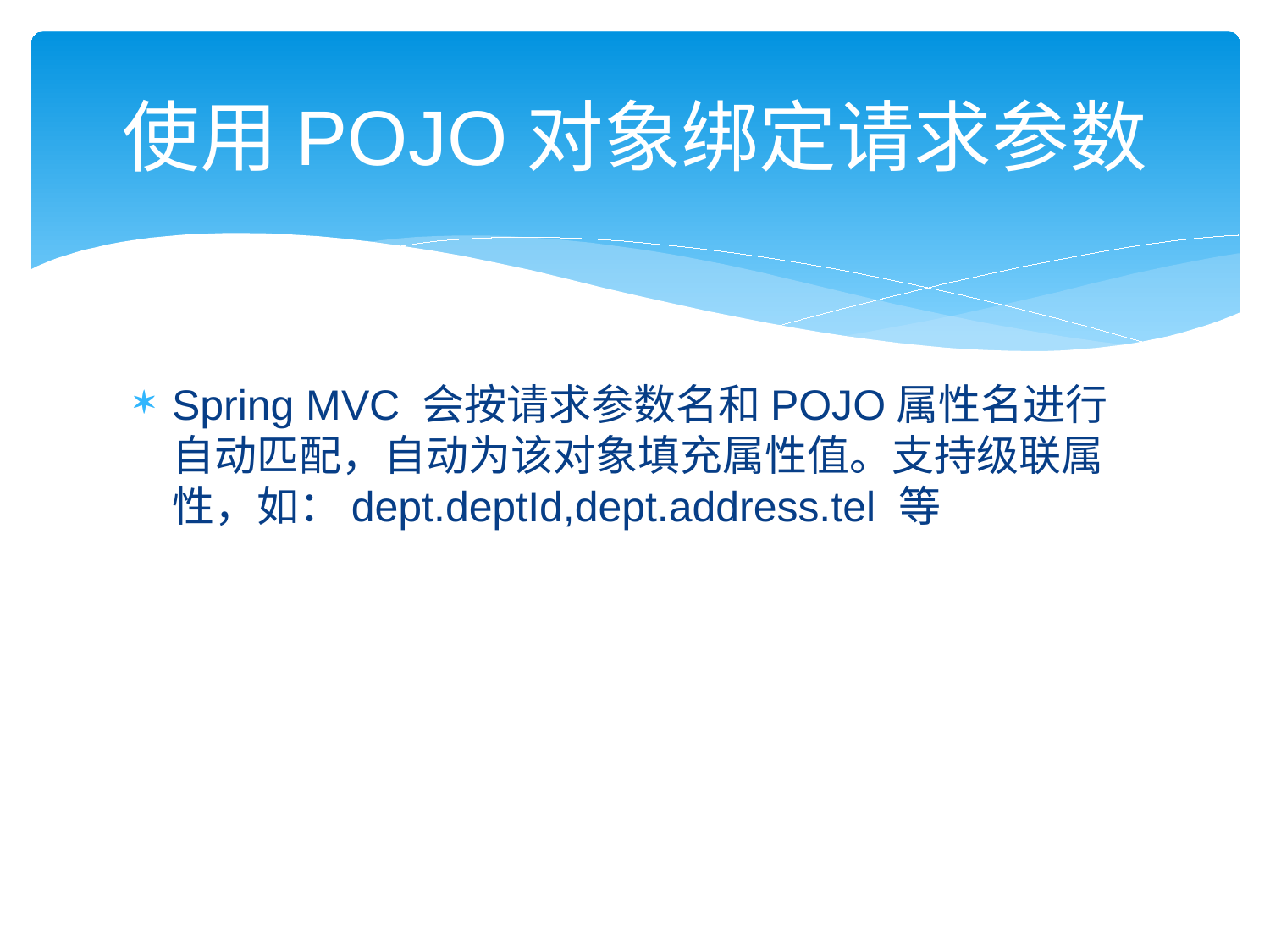

# 使用POJO对象绑定请求参数
Spring MVC 会按请求参数名和POJO属性名进行自动匹配，自动为该对象填充属性值。支持级联属性，如：dept.deptId,dept.address.tel 等